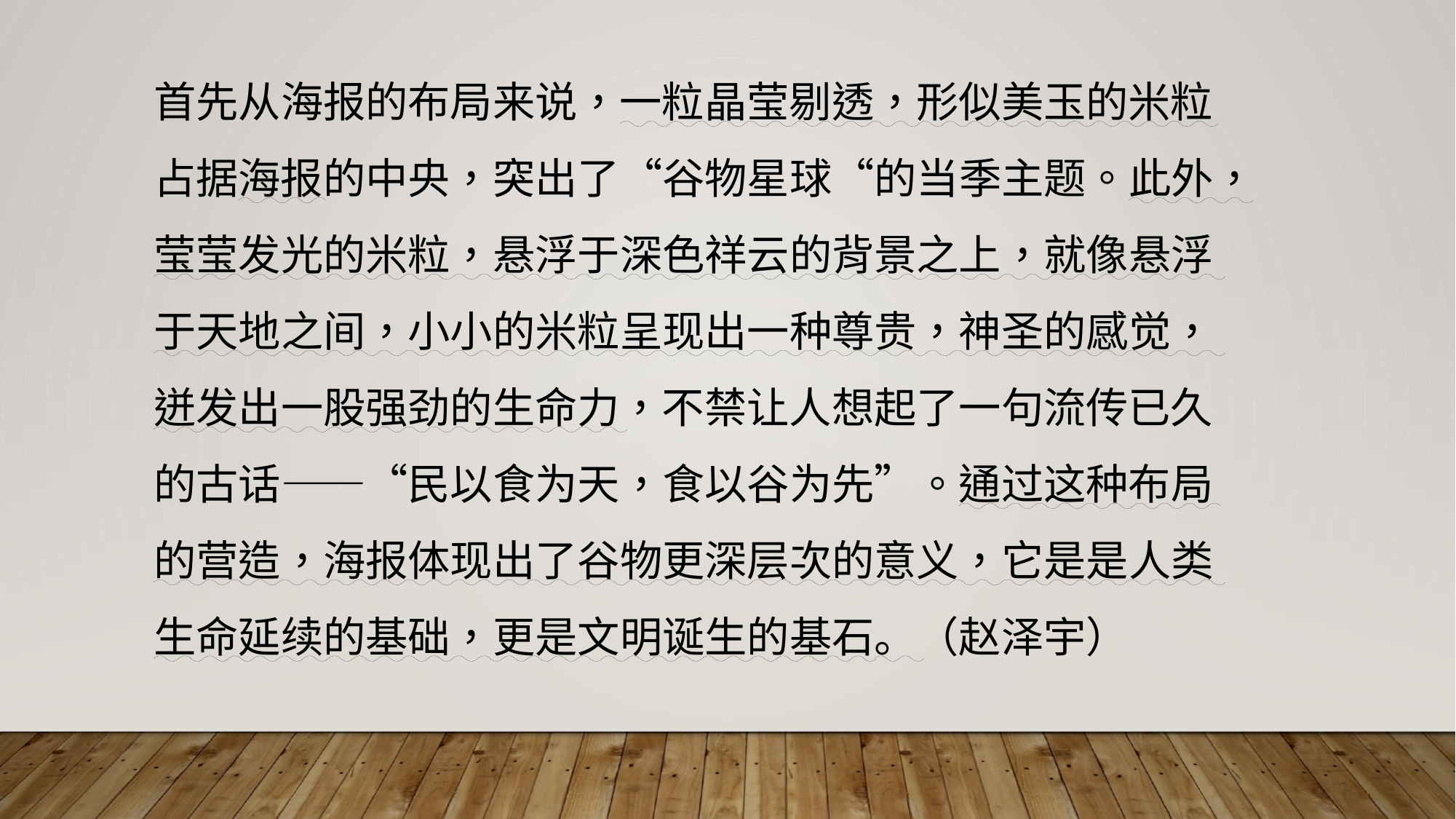

首先从海报的布局来说，一粒晶莹剔透，形似美玉的米粒占据海报的中央，突出了“谷物星球“的当季主题。此外，莹莹发光的米粒，悬浮于深色祥云的背景之上，就像悬浮于天地之间，小小的米粒呈现出一种尊贵，神圣的感觉，迸发出一股强劲的生命力，不禁让人想起了一句流传已久的古话——“民以食为天，食以谷为先”。通过这种布局的营造，海报体现出了谷物更深层次的意义，它是是人类生命延续的基础，更是文明诞生的基石。（赵泽宇）